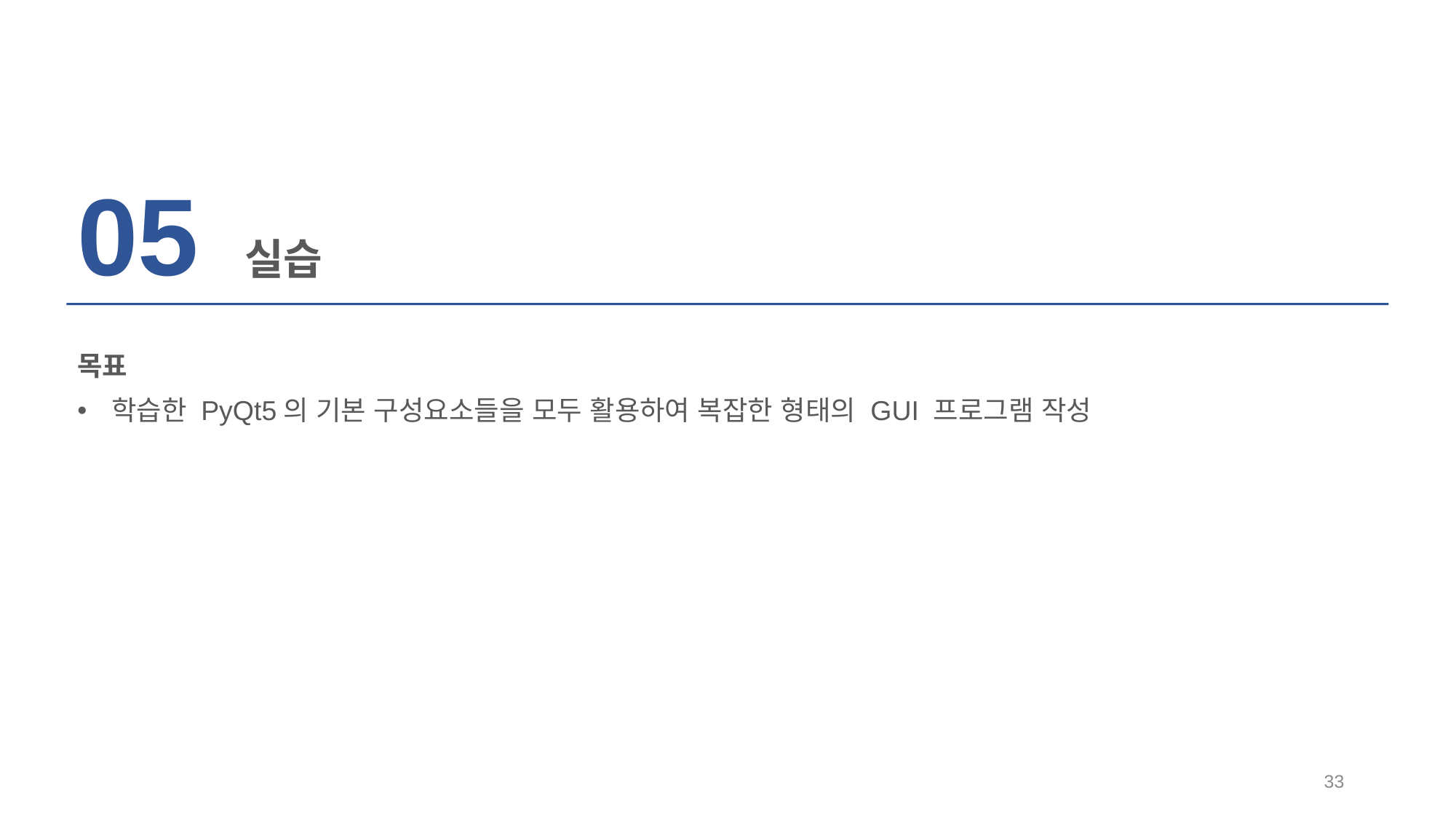

05
실습
목표
학습한 PyQt5의 기본 구성요소들을 모두 활용하여 복잡한 형태의 GUI 프로그램 작성

33